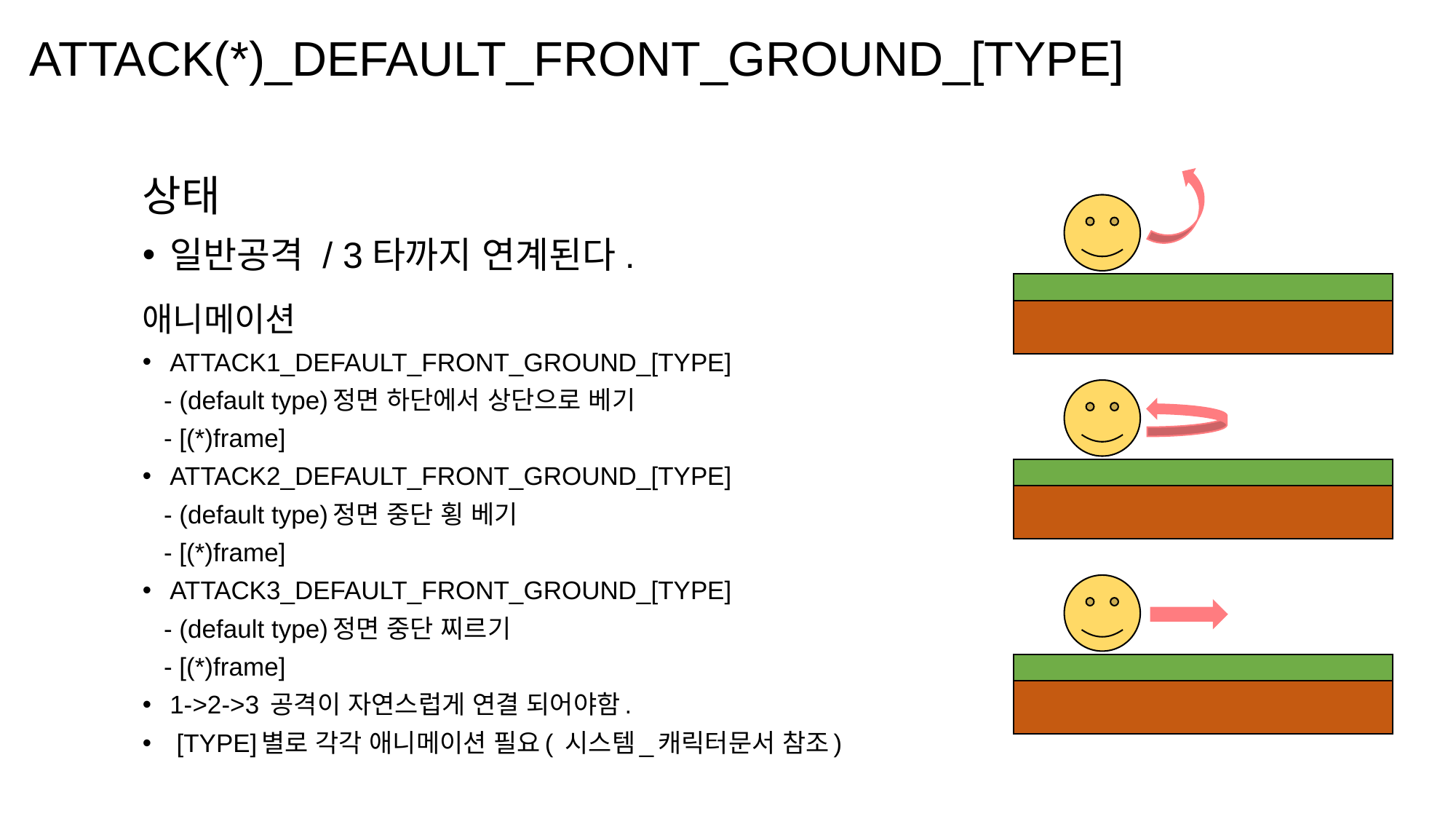

# ATTACK(*)_DEFAULT_FRONT_GROUND_[TYPE]

상태

일반공격 / 3타까지 연계된다.

애니메이션
ATTACK1_DEFAULT_FRONT_GROUND_[TYPE]
   - (default type)정면 하단에서 상단으로 베기
   - [(*)frame]
ATTACK2_DEFAULT_FRONT_GROUND_[TYPE]
   - (default type)정면 중단 횡 베기
   - [(*)frame]
ATTACK3_DEFAULT_FRONT_GROUND_[TYPE]
   - (default type)정면 중단 찌르기
   - [(*)frame]
1->2->3 공격이 자연스럽게 연결 되어야함.
[TYPE]별로 각각 애니메이션 필요( 시스템_캐릭터문서 참조)